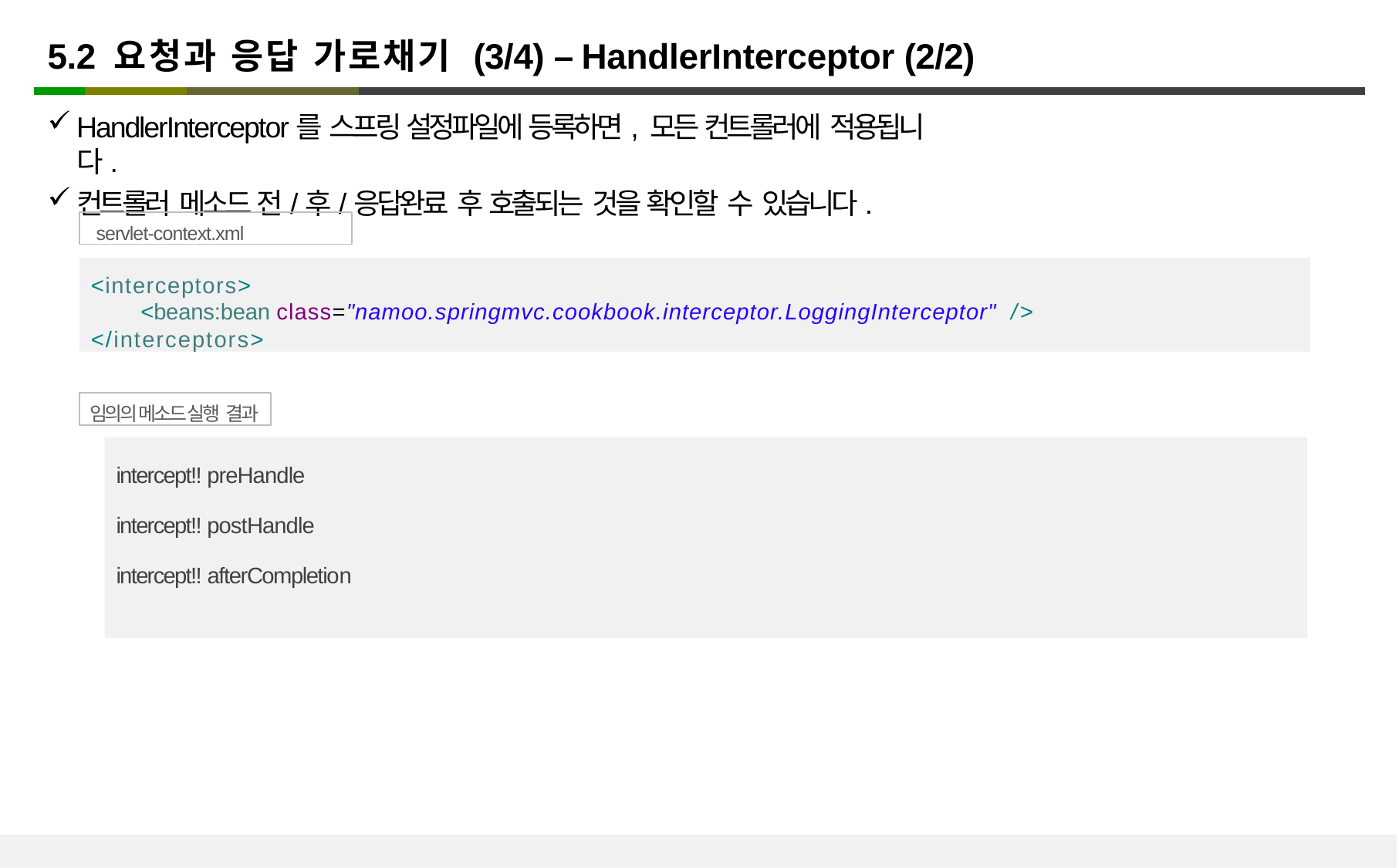

# 5.2 요청과 응답 가로채기 (3/4) – HandlerInterceptor (2/2)
HandlerInterceptor를 스프링 설정파일에 등록하면, 모든 컨트롤러에 적용됩니다.
컨트롤러 메소드 전/후/응답완료  후 호출되는  것을 확인할  수 있습니다.
servlet-context.xml
<interceptors>
<beans:bean class="namoo.springmvc.cookbook.interceptor.LoggingInterceptor" />
</interceptors>
임의의 메소드 실행 결과
intercept!! preHandle
intercept!! postHandle
intercept!! afterCompletion